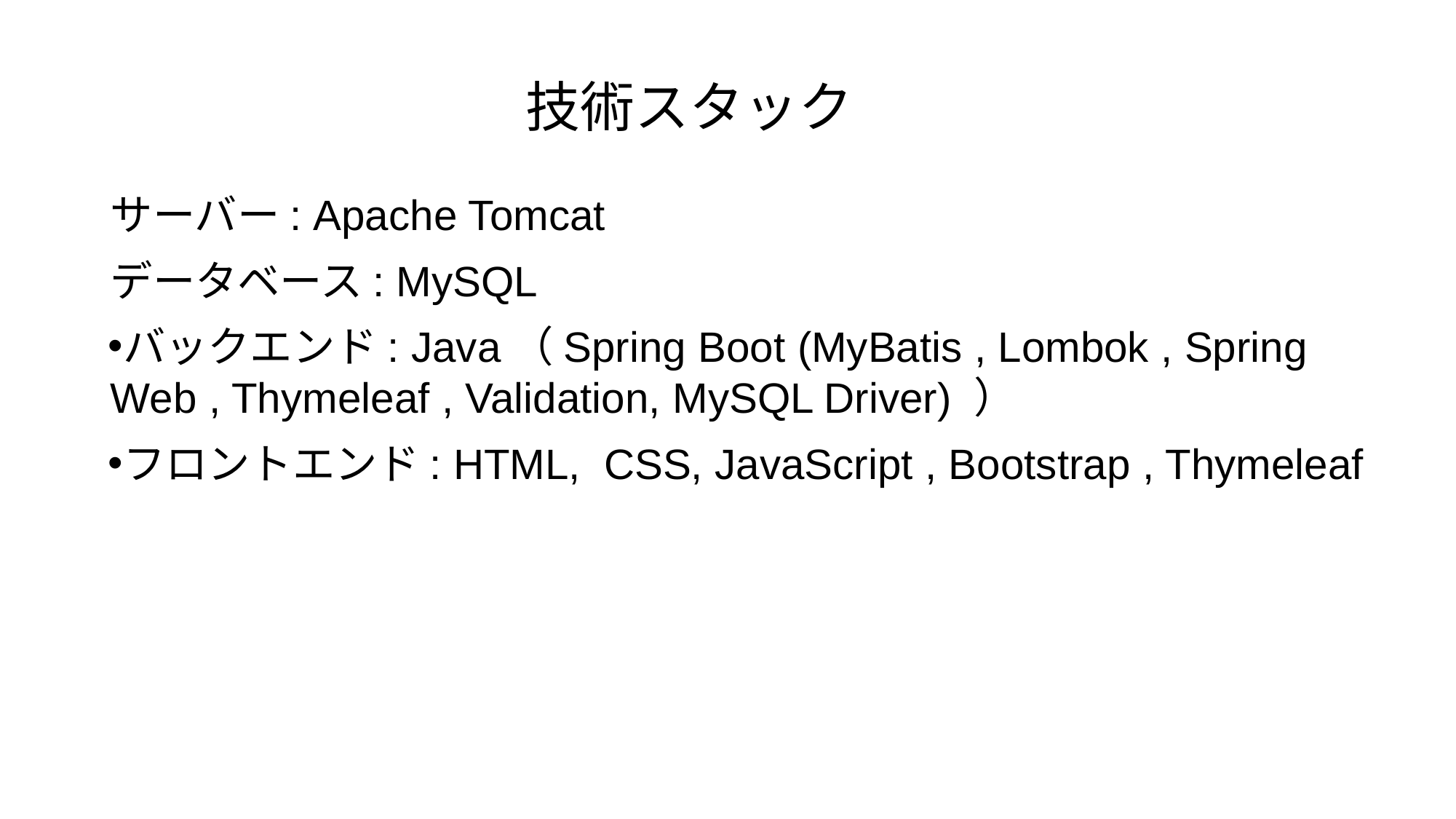

# 技術スタック
サーバー: Apache Tomcat
データベース: MySQL
バックエンド: Java（Spring Boot (MyBatis , Lombok , Spring Web , Thymeleaf , Validation, MySQL Driver) ）
フロントエンド: HTML,  CSS, JavaScript , Bootstrap , Thymeleaf